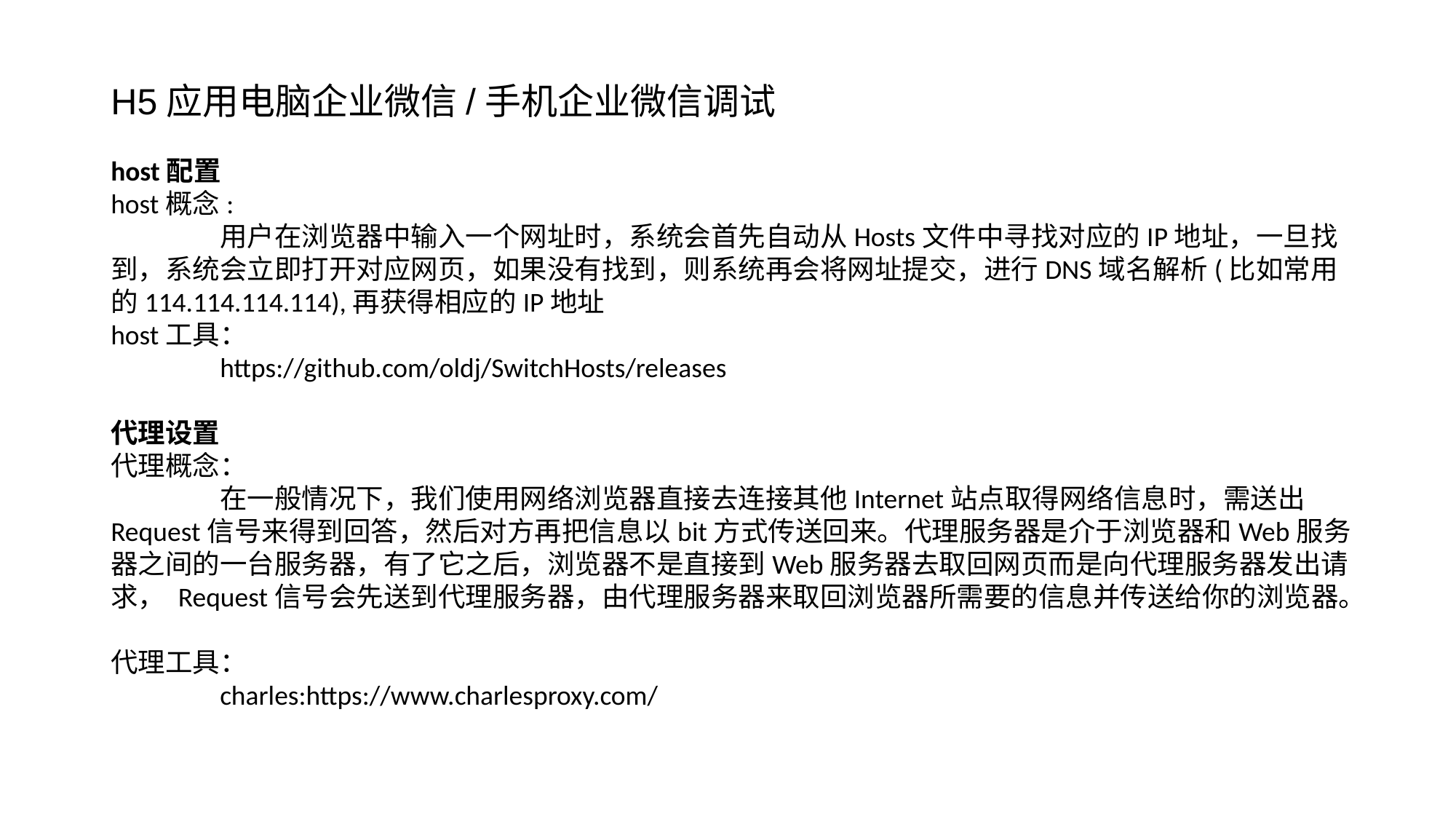

# H5应用电脑企业微信/手机企业微信调试
host配置
host概念:
	用户在浏览器中输入一个网址时，系统会首先自动从Hosts文件中寻找对应的IP地址，一旦找到，系统会立即打开对应网页，如果没有找到，则系统再会将网址提交，进行DNS域名解析(比如常用的114.114.114.114),再获得相应的IP地址
host工具：
	https://github.com/oldj/SwitchHosts/releases

代理设置
代理概念：
	在一般情况下，我们使用网络浏览器直接去连接其他Internet站点取得网络信息时，需送出Request信号来得到回答，然后对方再把信息以bit方式传送回来。代理服务器是介于浏览器和Web服务器之间的一台服务器，有了它之后，浏览器不是直接到Web服务器去取回网页而是向代理服务器发出请求， Request信号会先送到代理服务器，由代理服务器来取回浏览器所需要的信息并传送给你的浏览器。

代理工具：
	charles:https://www.charlesproxy.com/